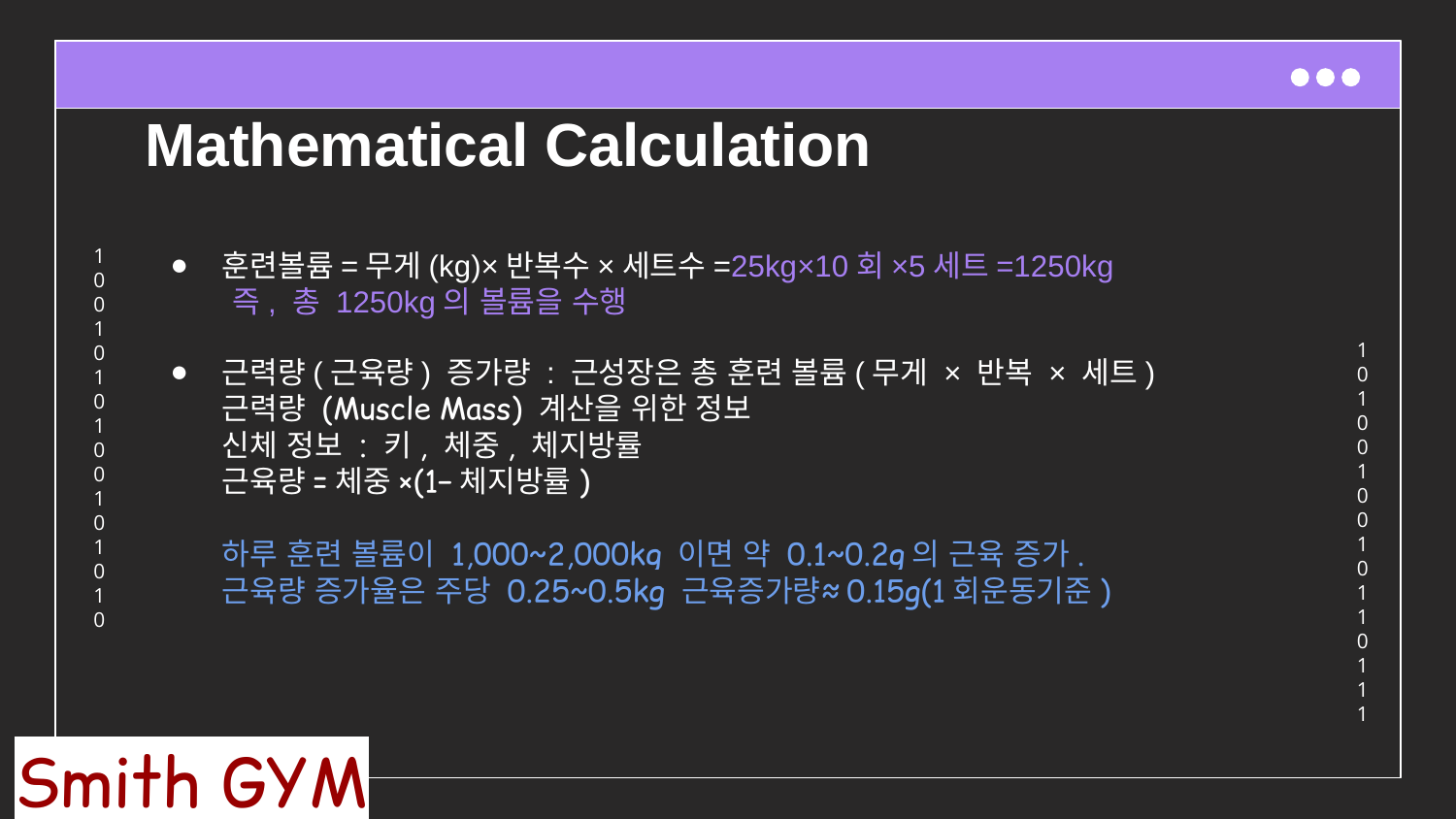

# Mathematical Calculation

훈련볼륨=무게(kg)×반복수×세트수=25kg×10회×5세트=1250kg
         즉, 총 1250kg의 볼륨을 수행

근력량(근육량) 증가량 : 근성장은 총 훈련 볼륨(무게 × 반복 × 세트)
근력량 (Muscle Mass) 계산을 위한 정보
신체 정보 : 키, 체중, 체지방률
근육량=체중×(1−체지방률)

하루 훈련 볼륨이 1,000~2,000kg 이면 약 0.1~0.2g의 근육 증가.
근육량 증가율은 주당 0.25~0.5kg 근육증가량≈0.15g(1회운동기준)

Smith GYM